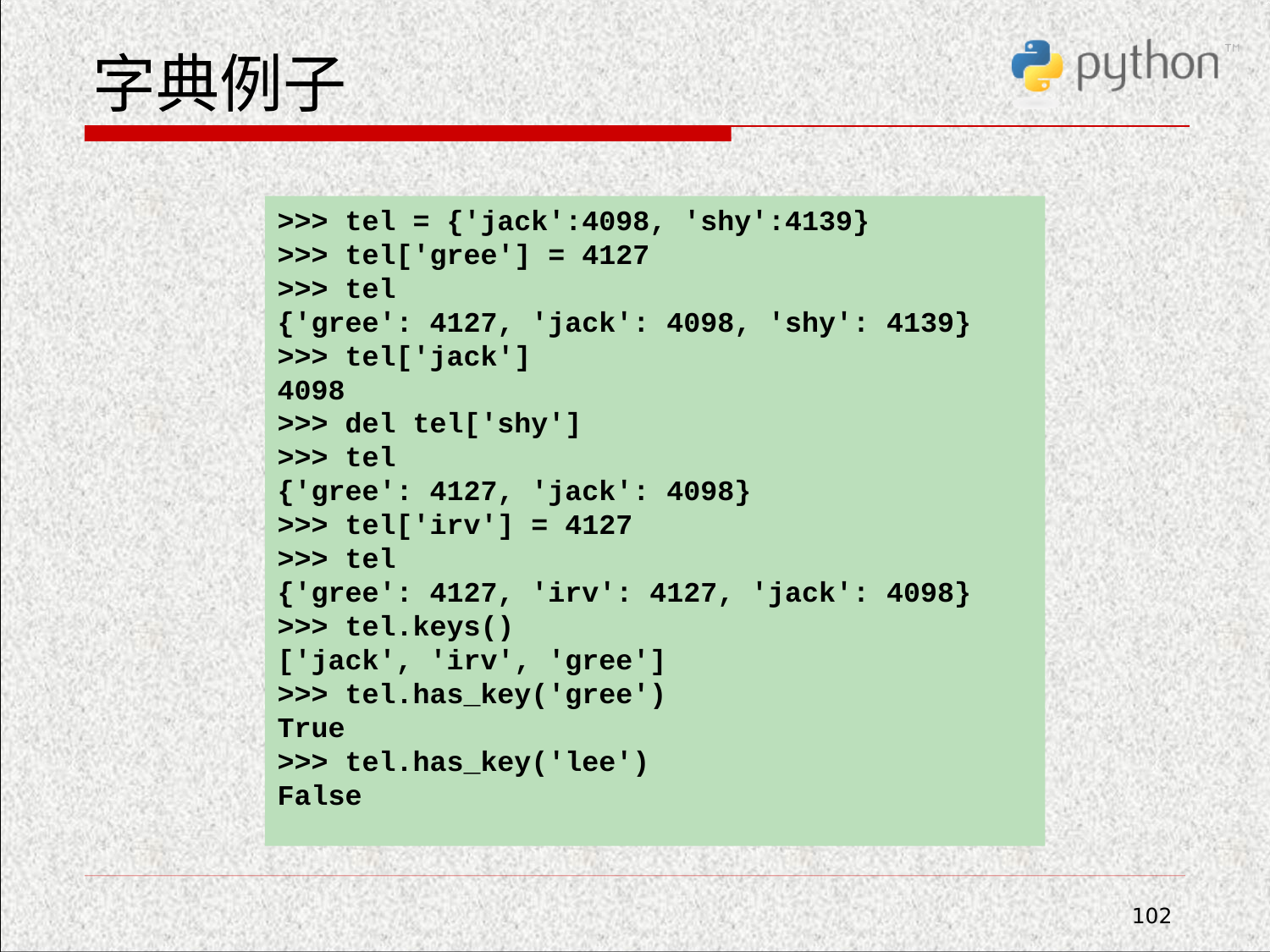

# 字典例子
>>> tel = {'jack':4098, 'shy':4139}
>>> tel['gree'] = 4127
>>> tel
{'gree': 4127, 'jack': 4098, 'shy': 4139}
>>> tel['jack']
4098
>>> del tel['shy']
>>> tel
{'gree': 4127, 'jack': 4098}
>>> tel['irv'] = 4127
>>> tel
{'gree': 4127, 'irv': 4127, 'jack': 4098}
>>> tel.keys()
['jack', 'irv', 'gree']
>>> tel.has_key('gree')
True
>>> tel.has_key('lee')
False
102